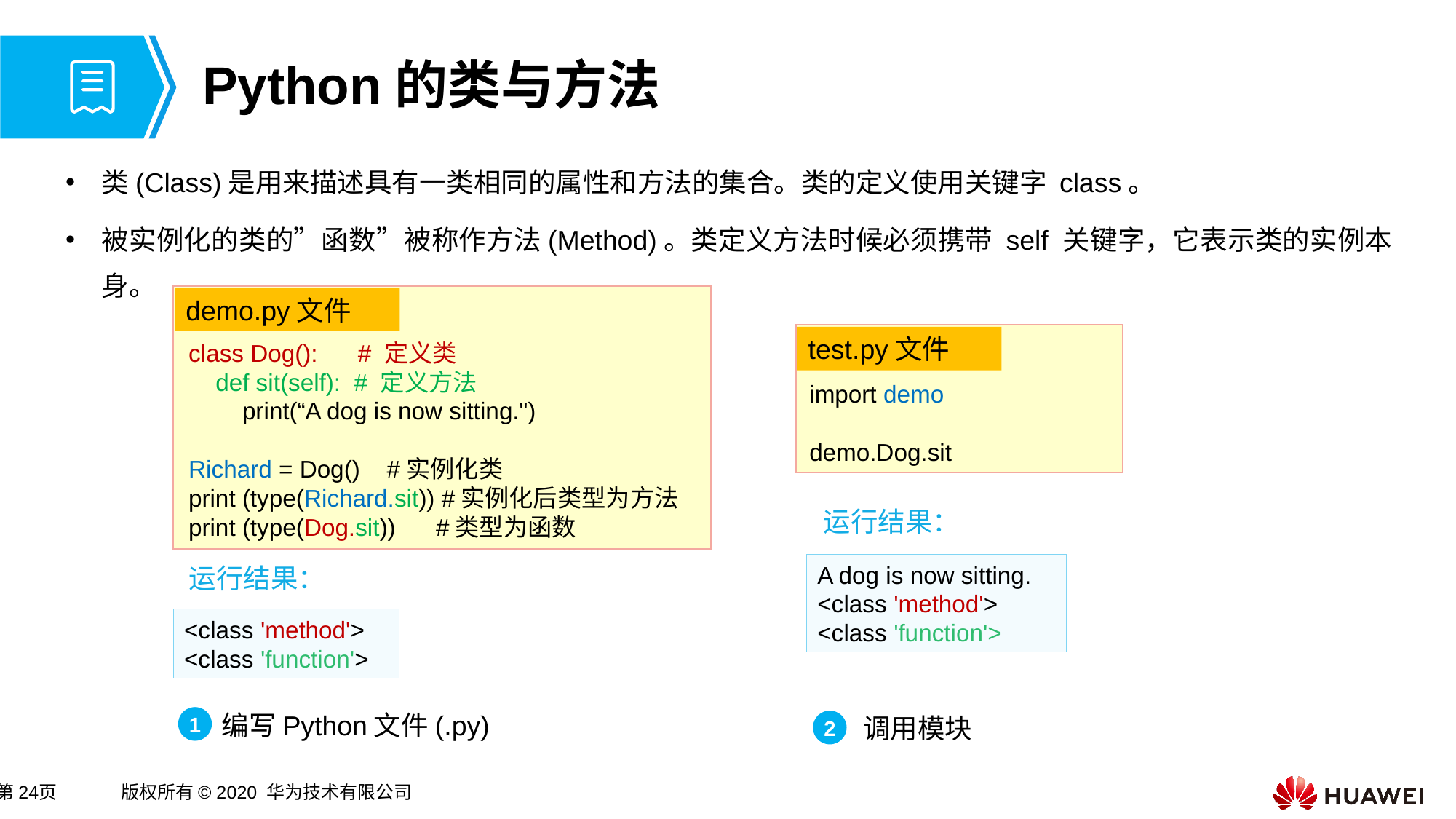

# Python的类与方法
类(Class)是用来描述具有一类相同的属性和方法的集合。类的定义使用关键字 class。
被实例化的类的”函数”被称作方法(Method)。类定义方法时候必须携带 self 关键字，它表示类的实例本身。

demo.py文件
class Dog():      # 定义类
    def sit(self):  # 定义方法
        print(“A dog is now sitting.")

Richard = Dog()    #实例化类
print (type(Richard.sit)) #实例化后类型为方法
print (type(Dog.sit))      #类型为函数

test.py文件
import demo

demo.Dog.sit
运行结果：
A dog is now sitting.
<class 'method'>
<class 'function'>
运行结果：
<class 'method'>
<class 'function'>
编写Python文件(.py)
1
调用模块
2